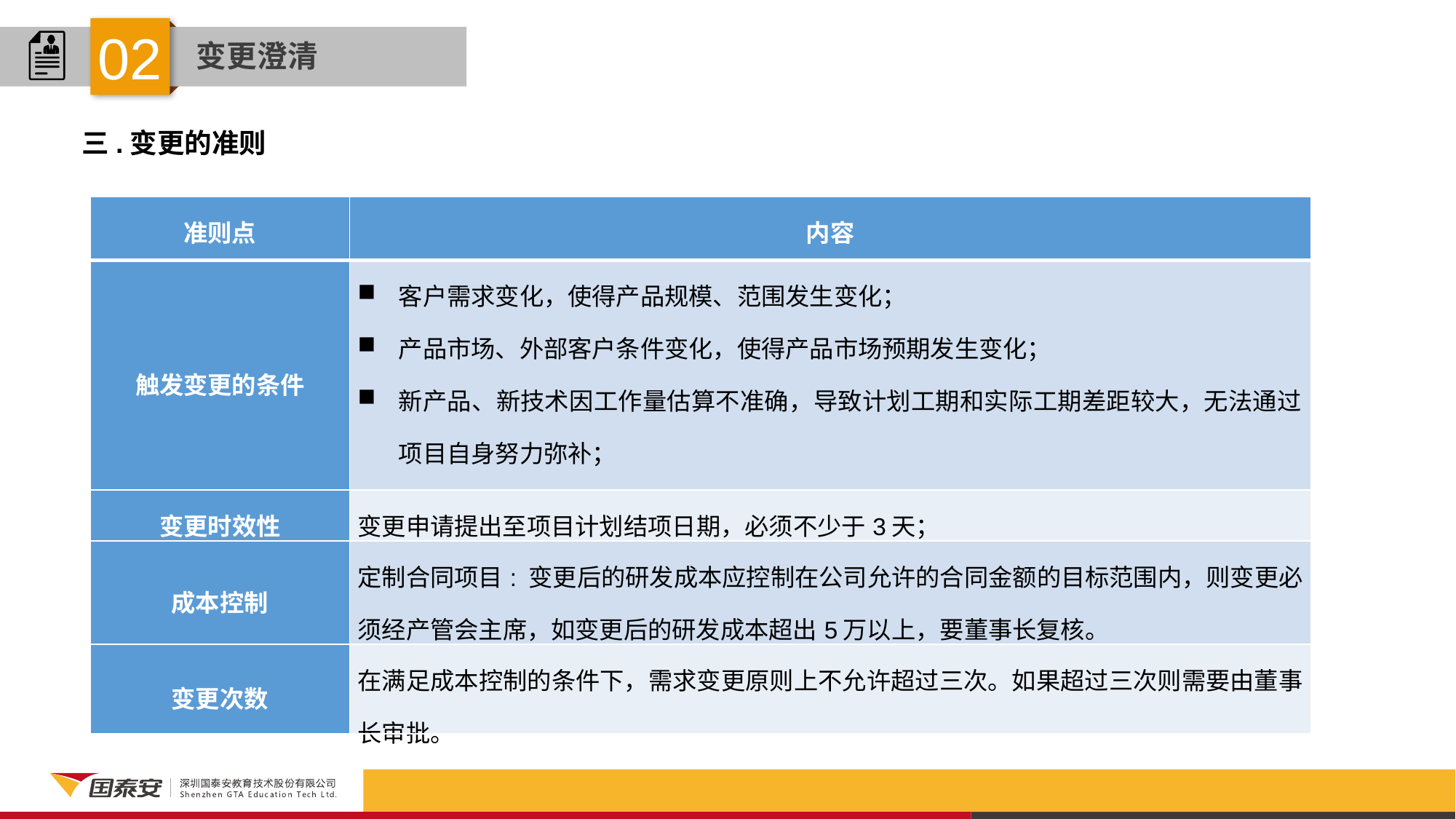

02

变更澄清

三.变更的准则
| 准则点 | 内容 |
| --- | --- |
| 触发变更的条件 | 客户需求变化，使得产品规模、范围发生变化； 产品市场、外部客户条件变化，使得产品市场预期发生变化； 新产品、新技术因工作量估算不准确，导致计划工期和实际工期差距较大，无法通过项目自身努力弥补； 其它不可控风险导致的项目延期。 |
| 变更时效性 | 变更申请提出至项目计划结项日期，必须不少于3天； |
| 成本控制 | 定制合同项目: 变更后的研发成本应控制在公司允许的合同金额的目标范围内，则变更必须经产管会主席，如变更后的研发成本超出5万以上，要董事长复核。 |
| 变更次数 | 在满足成本控制的条件下，需求变更原则上不允许超过三次。如果超过三次则需要由董事长审批。 |